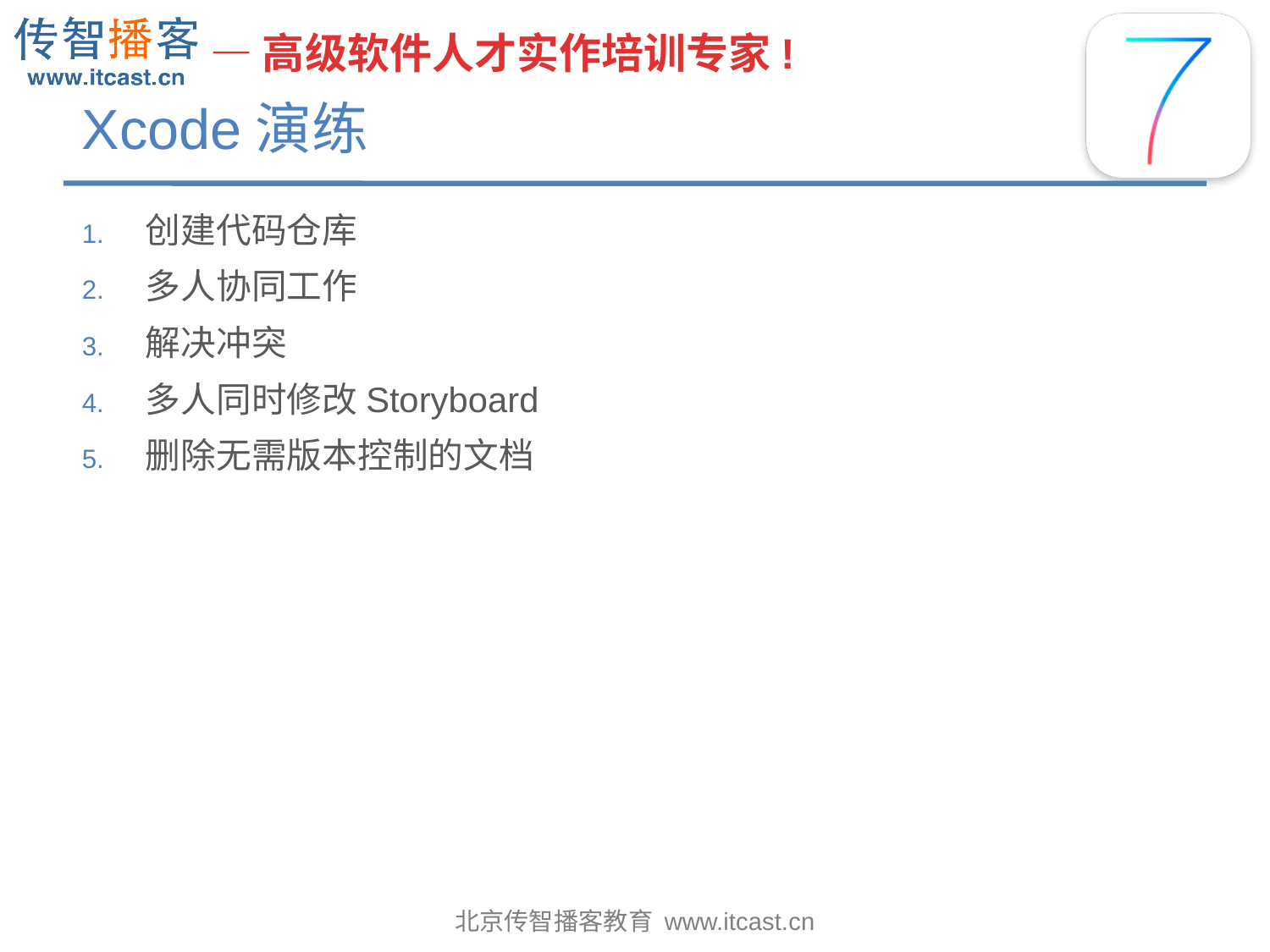

# Xcode演练
创建代码仓库
多人协同工作
解决冲突
多人同时修改Storyboard
删除无需版本控制的文档